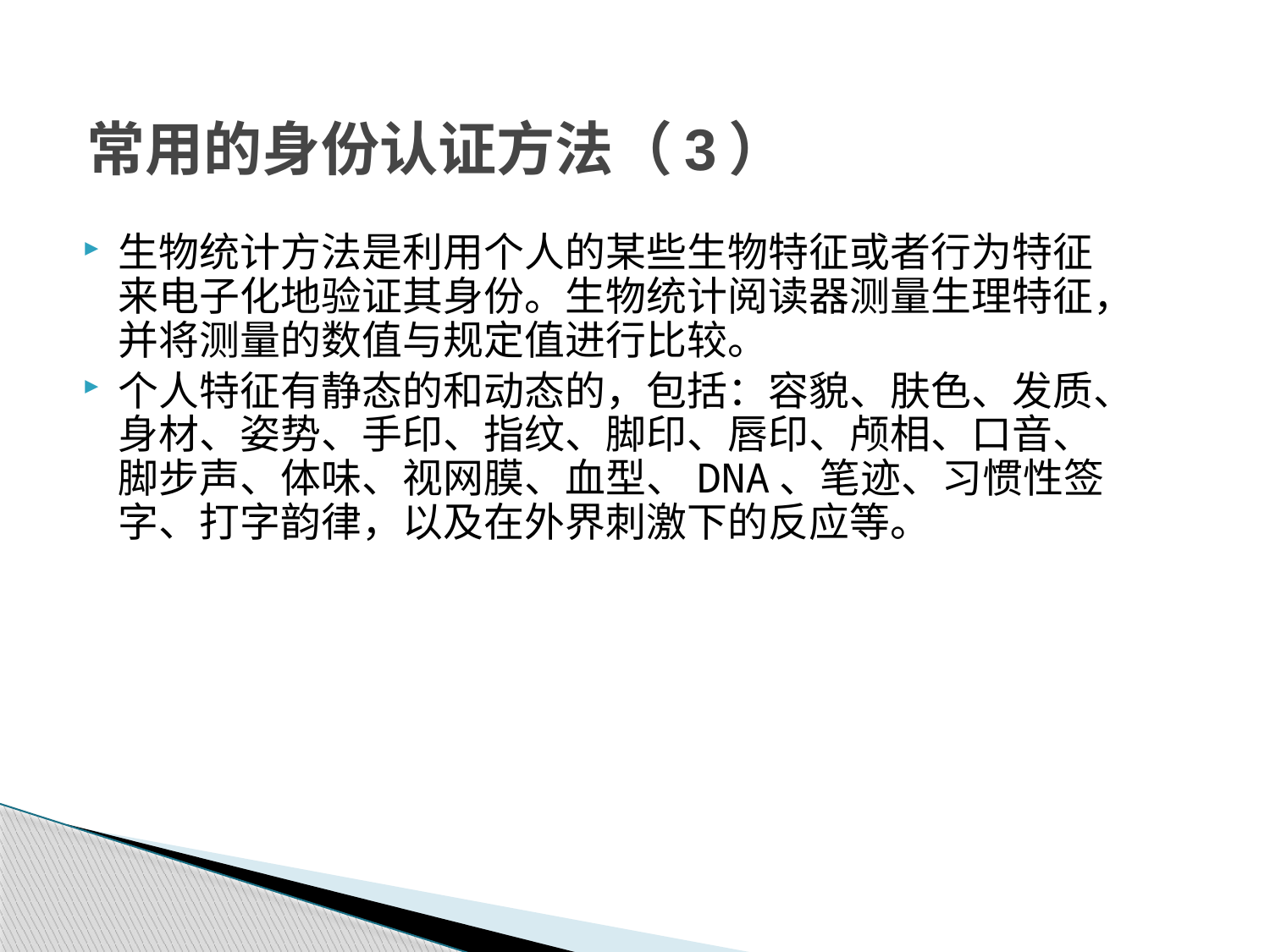

# 常用的身份认证方法（3）
生物统计方法是利用个人的某些生物特征或者行为特征来电子化地验证其身份。生物统计阅读器测量生理特征，并将测量的数值与规定值进行比较。
个人特征有静态的和动态的，包括：容貌、肤色、发质、身材、姿势、手印、指纹、脚印、唇印、颅相、口音、脚步声、体味、视网膜、血型、DNA、笔迹、习惯性签字、打字韵律，以及在外界刺激下的反应等。